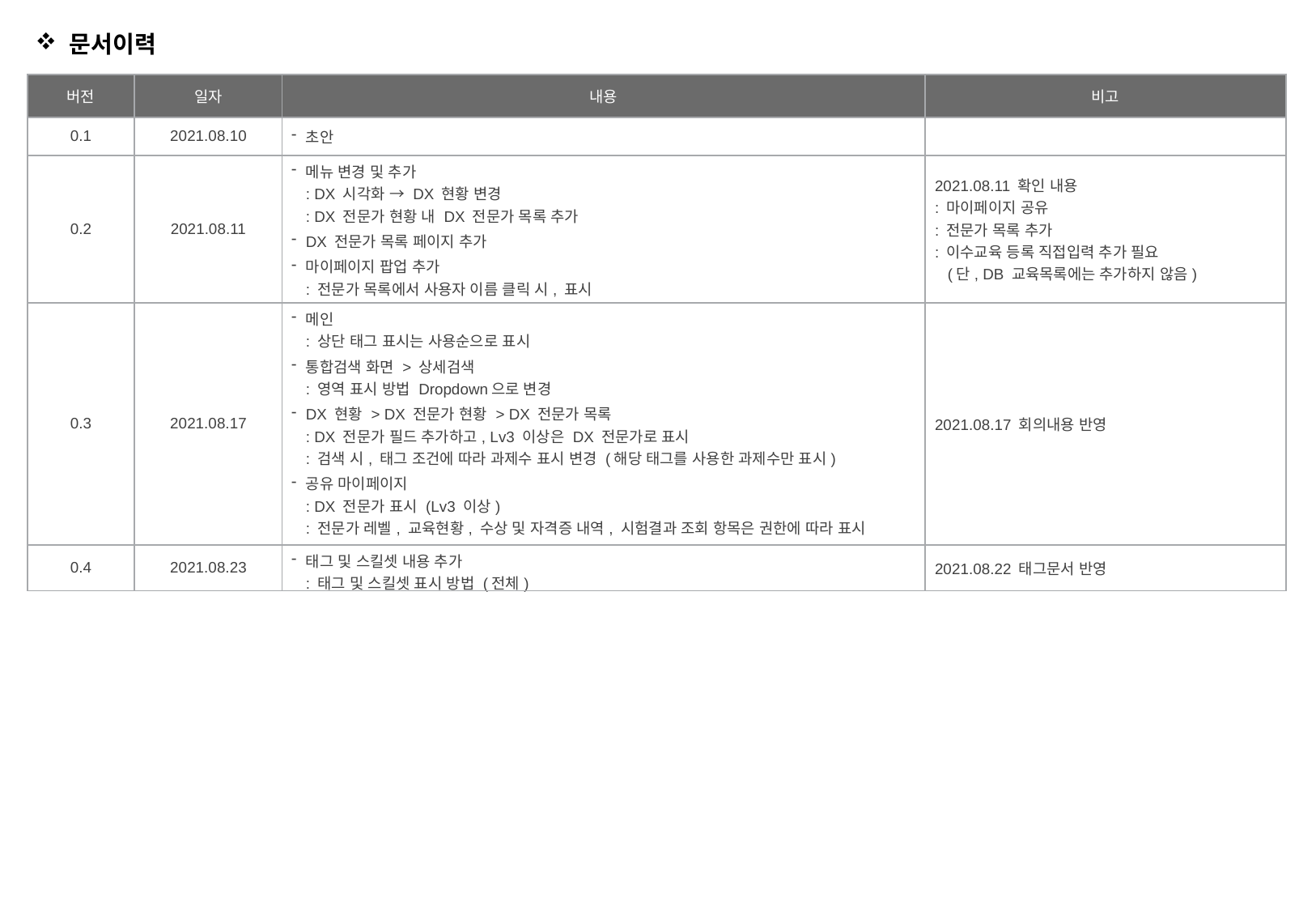

문서이력
| 버전 | 일자 | 내용 | 비고 |
| --- | --- | --- | --- |
| 0.1 | 2021.08.10 | 초안 |  |
| 0.2 | 2021.08.11 | 메뉴 변경 및 추가 : DX 시각화 → DX 현황 변경 : DX 전문가 현황 내 DX 전문가 목록 추가 DX 전문가 목록 페이지 추가 마이페이지 팝업 추가 : 전문가 목록에서 사용자 이름 클릭 시, 표시 그외 설명글 변경 및 일부 표시 내용 변경 | 2021.08.11 확인 내용 : 마이페이지 공유 : 전문가 목록 추가 : 이수교육 등록 직접입력 추가 필요 (단, DB 교육목록에는 추가하지 않음) |
| 0.3 | 2021.08.17 | 메인 : 상단 태그 표시는 사용순으로 표시 통합검색 화면 > 상세검색 : 영역 표시 방법 Dropdown으로 변경 DX 현황 > DX 전문가 현황 > DX 전문가 목록 : DX 전문가 필드 추가하고, Lv3 이상은 DX 전문가로 표시 : 검색 시, 태그 조건에 따라 과제수 표시 변경 (해당 태그를 사용한 과제수만 표시) 공유 마이페이지 : DX 전문가 표시 (Lv3 이상) : 전문가 레벨, 교육현황, 수상 및 자격증 내역, 시험결과 조회 항목은 권한에 따라 표시 관리자 > 통계 관리 : 검색 기간은 최대 3개월 | 2021.08.17 회의내용 반영 |
| 0.4 | 2021.08.23 | 태그 및 스킬셋 내용 추가 : 태그 및 스킬셋 표시 방법 (전체) | 2021.08.22 태그문서 반영 |